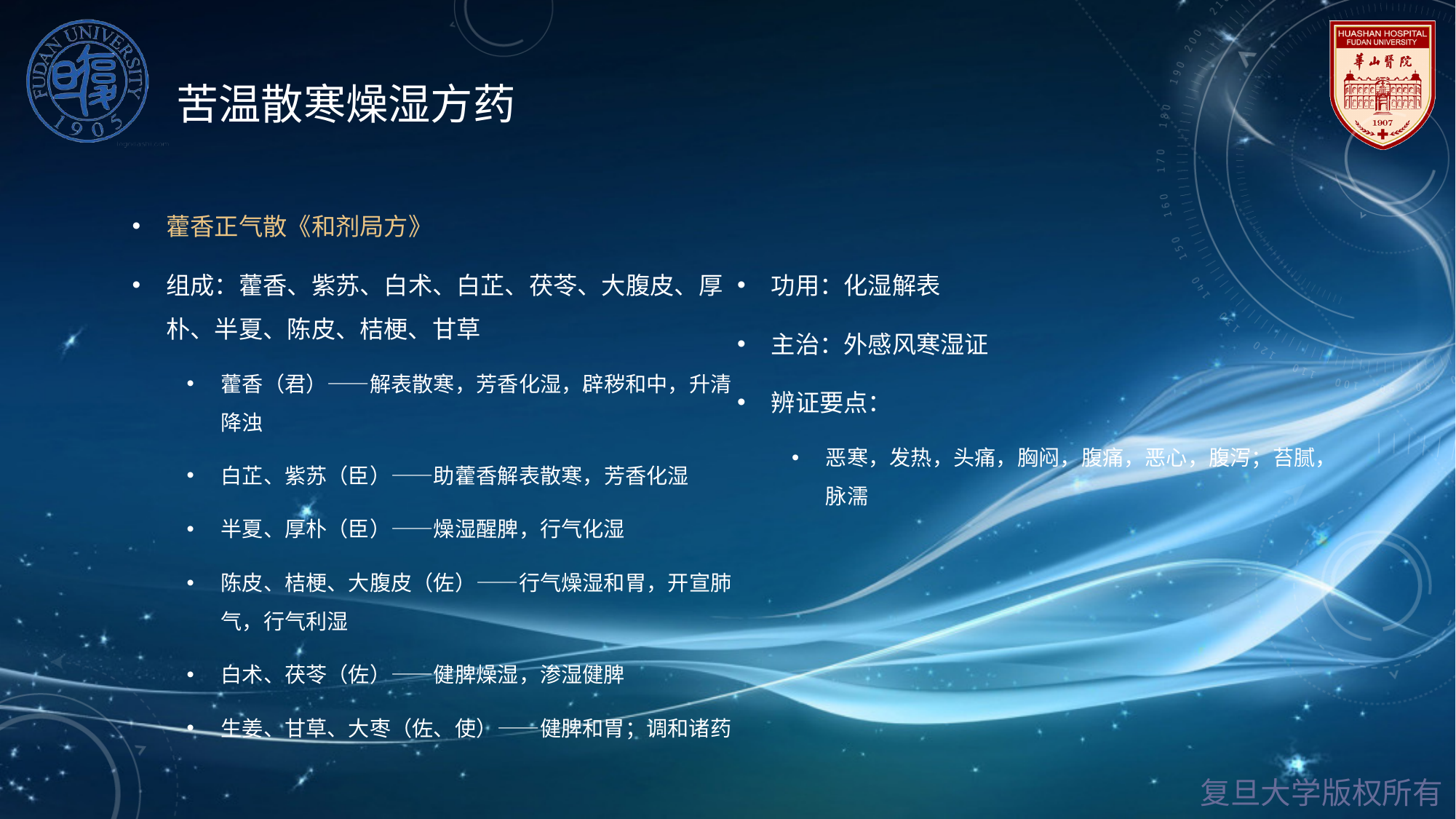

# 苦温散寒燥湿方药
藿香正气散《和剂局方》
组成：藿香、紫苏、白术、白芷、茯苓、大腹皮、厚朴、半夏、陈皮、桔梗、甘草
藿香（君）——解表散寒，芳香化湿，辟秽和中，升清降浊
白芷、紫苏（臣）——助藿香解表散寒，芳香化湿
半夏、厚朴（臣）——燥湿醒脾，行气化湿
陈皮、桔梗、大腹皮（佐）——行气燥湿和胃，开宣肺气，行气利湿
白术、茯苓（佐）——健脾燥湿，渗湿健脾
生姜、甘草、大枣（佐、使）——健脾和胃；调和诸药

功用：化湿解表
主治：外感风寒湿证
辨证要点：
恶寒，发热，头痛，胸闷，腹痛，恶心，腹泻；苔腻，脉濡